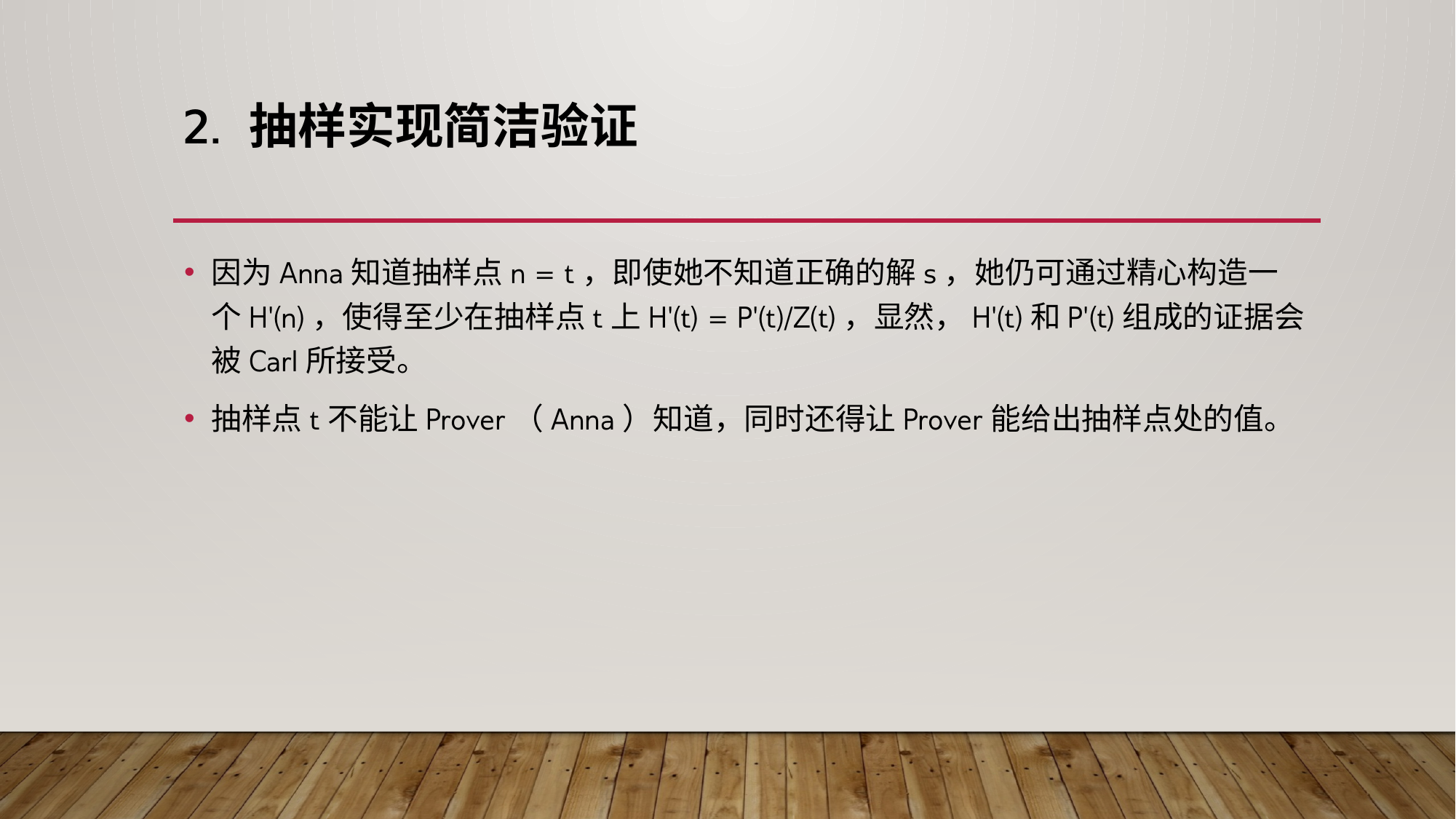

# 2. 抽样实现简洁验证
因为Anna知道抽样点n = t，即使她不知道正确的解s，她仍可通过精心构造一个H'(n)，使得至少在抽样点t上H'(t) = P'(t)/Z(t)，显然，H'(t)和P'(t)组成的证据会被Carl所接受。
抽样点t不能让Prover（Anna）知道，同时还得让Prover能给出抽样点处的值。